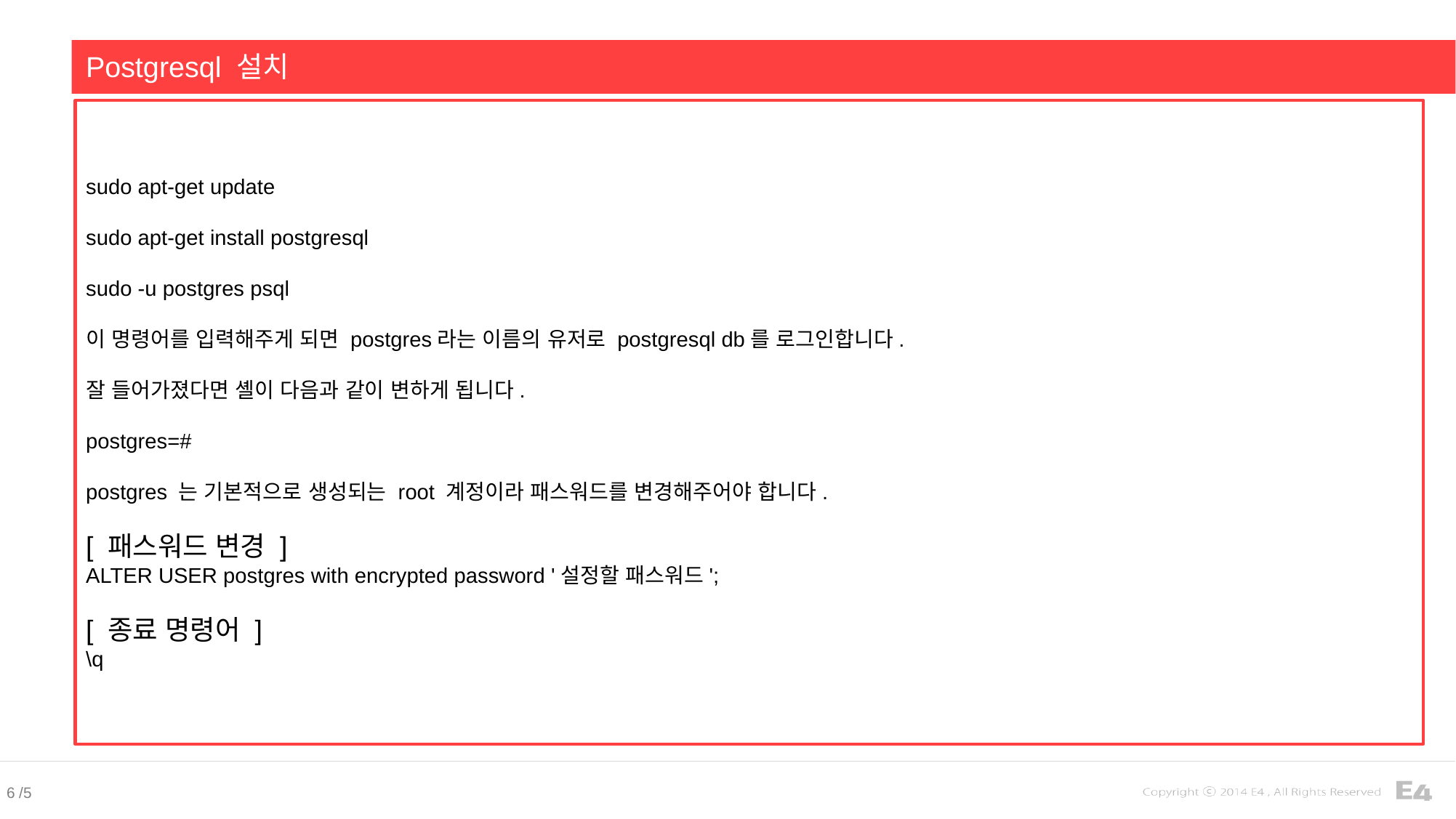

Postgresql 설치
sudo apt-get update

sudo apt-get install postgresql

sudo -u postgres psql

이 명령어를 입력해주게 되면 postgres라는 이름의 유저로 postgresql db를 로그인합니다.

잘 들어가졌다면 셸이 다음과 같이 변하게 됩니다.

postgres=#

postgres 는 기본적으로 생성되는 root 계정이라 패스워드를 변경해주어야 합니다.

[ 패스워드 변경 ]
ALTER USER postgres with encrypted password '설정할 패스워드';

[ 종료 명령어 ]
\q